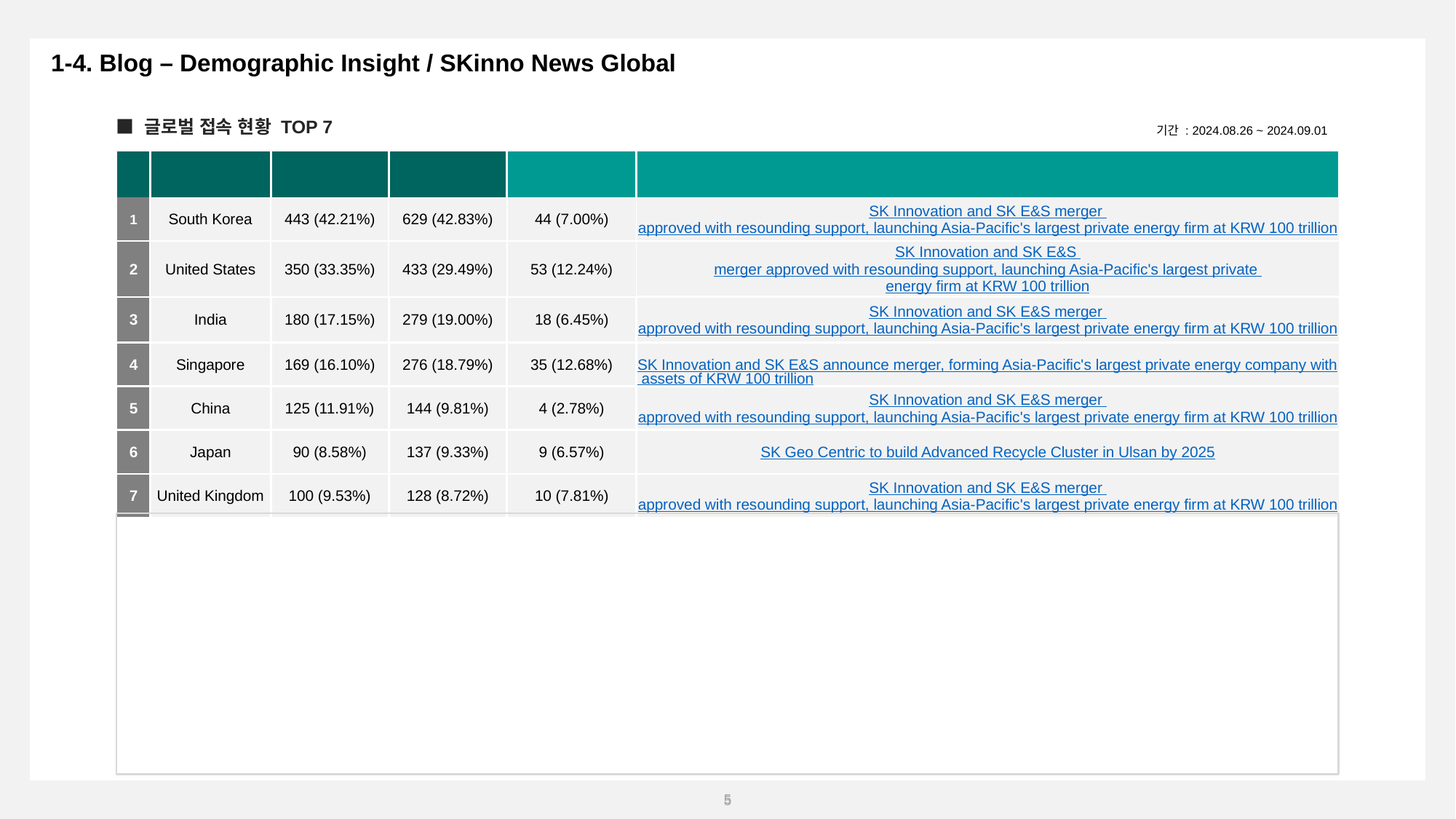

1-4. Blog – Demographic Insight / SKinno News Global
■ 글로벌 접속 현황 TOP 7
기간 : 2024.08.26 ~ 2024.09.01
| 순위 | 국가 | 총 방문 수 (비중) | 총 페이지뷰 (비중) | 해당국가 콘텐츠 PV (비중) | 가장 많이 본 콘텐츠 |
| --- | --- | --- | --- | --- | --- |
| 1 | South Korea | 443 (42.21%) | 629 (42.83%) | 44 (7.00%) | SK Innovation and SK E&S merger approved with resounding support, launching Asia-Pacific's largest private energy firm at KRW 100 trillion |
| 2 | United States | 350 (33.35%) | 433 (29.49%) | 53 (12.24%) | SK Innovation and SK E&S merger approved with resounding support, launching Asia-Pacific's largest private energy firm at KRW 100 trillion |
| 3 | India | 180 (17.15%) | 279 (19.00%) | 18 (6.45%) | SK Innovation and SK E&S merger approved with resounding support, launching Asia-Pacific's largest private energy firm at KRW 100 trillion |
| 4 | Singapore | 169 (16.10%) | 276 (18.79%) | 35 (12.68%) | SK Innovation and SK E&S announce merger, forming Asia-Pacific's largest private energy company with assets of KRW 100 trillion |
| 5 | China | 125 (11.91%) | 144 (9.81%) | 4 (2.78%) | SK Innovation and SK E&S merger approved with resounding support, launching Asia-Pacific's largest private energy firm at KRW 100 trillion |
| 6 | Japan | 90 (8.58%) | 137 (9.33%) | 9 (6.57%) | SK Geo Centric to build Advanced Recycle Cluster in Ulsan by 2025 |
| 7 | United Kingdom | 100 (9.53%) | 128 (8.72%) | 10 (7.81%) | SK Innovation and SK E&S merger approved with resounding support, launching Asia-Pacific's largest private energy firm at KRW 100 trillion |